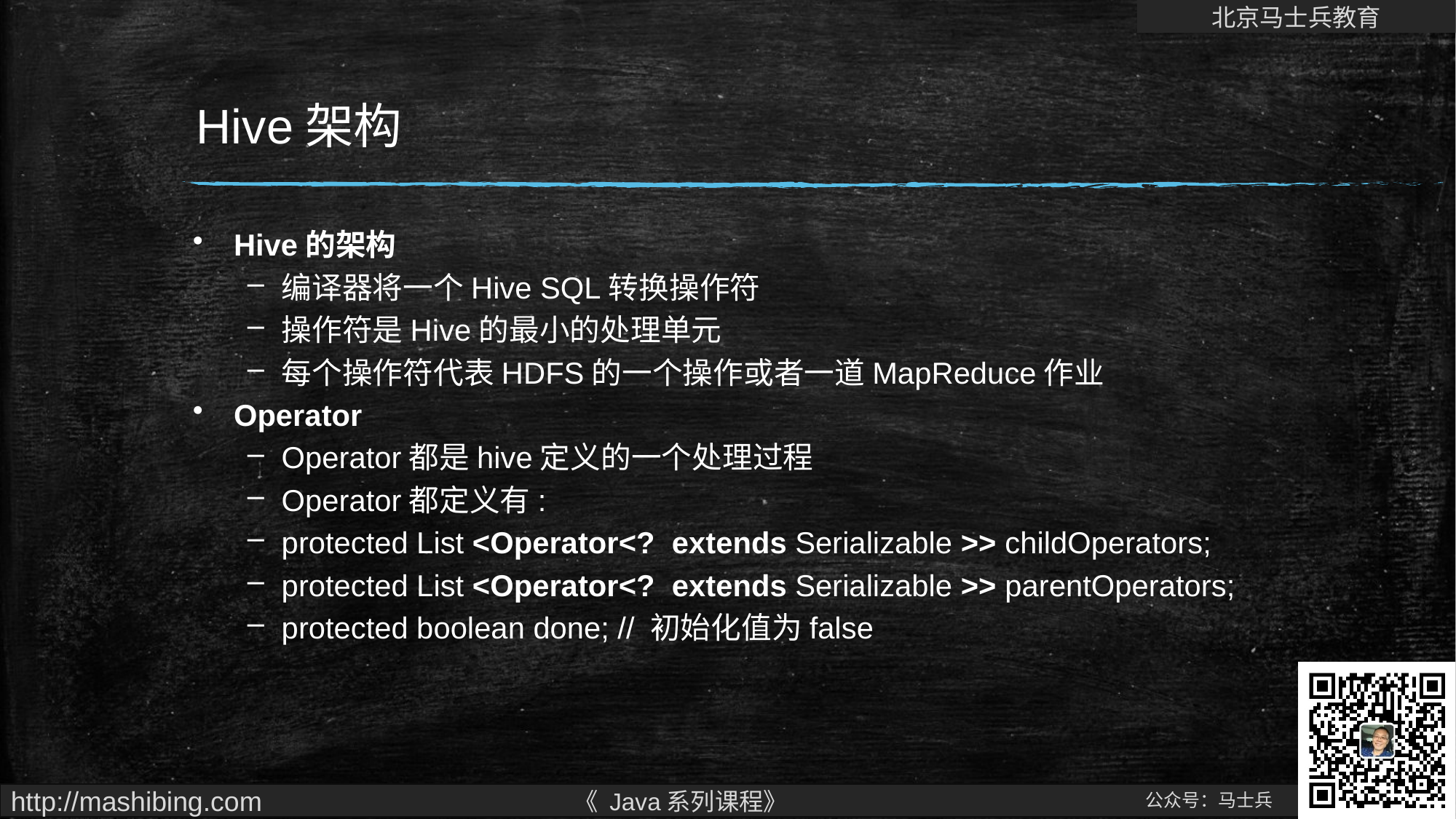

# Hive架构
Hive的架构
编译器将一个Hive SQL转换操作符
操作符是Hive的最小的处理单元
每个操作符代表HDFS的一个操作或者一道MapReduce作业
Operator
Operator都是hive定义的一个处理过程
Operator都定义有:
protected List <Operator<?  extends Serializable >> childOperators;
protected List <Operator<?  extends Serializable >> parentOperators;
protected boolean done; // 初始化值为false